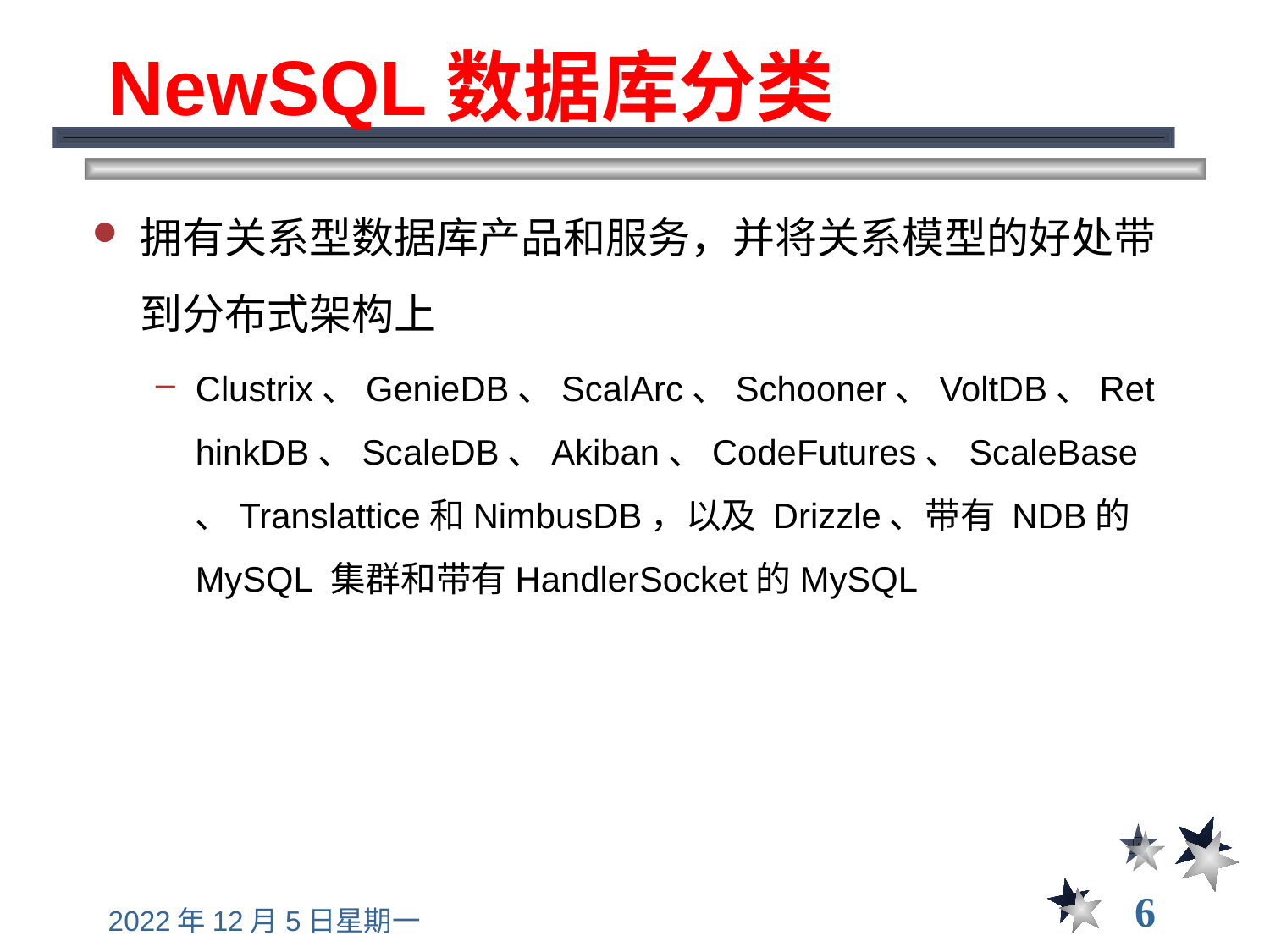

# NewSQL数据库分类
拥有关系型数据库产品和服务，并将关系模型的好处带到分布式架构上
Clustrix、GenieDB、ScalArc、Schooner、VoltDB、RethinkDB、ScaleDB、Akiban、CodeFutures、ScaleBase、Translattice和NimbusDB，以及 Drizzle、带有 NDB的 MySQL 集群和带有HandlerSocket的MySQL
6
2022年12月5日星期一
大数据管理----前言